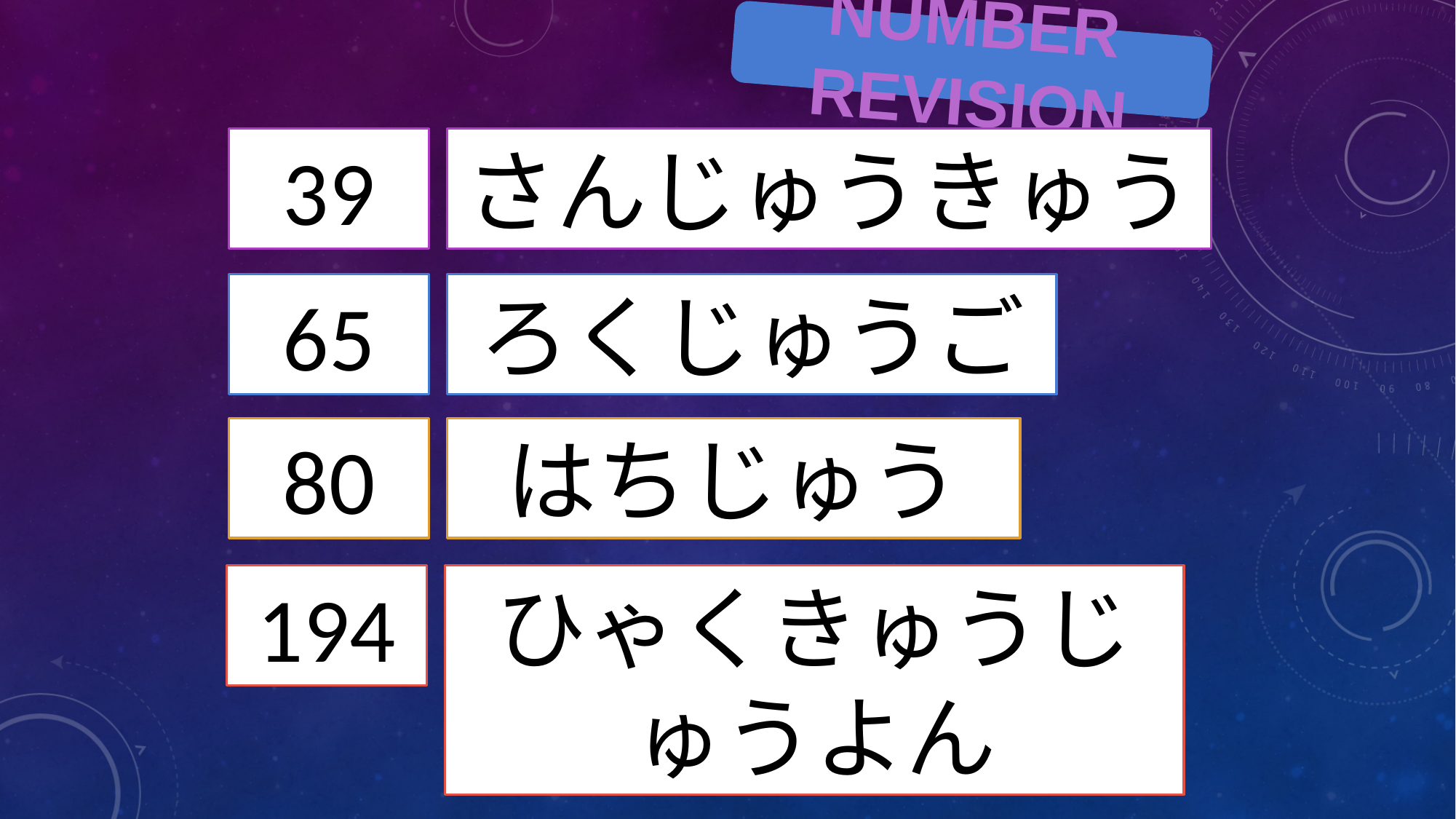

NUMBER REVISION
39
さんじゅうきゅう
65
ろくじゅうご
80
はちじゅう
194
ひゃくきゅうじゅうよん